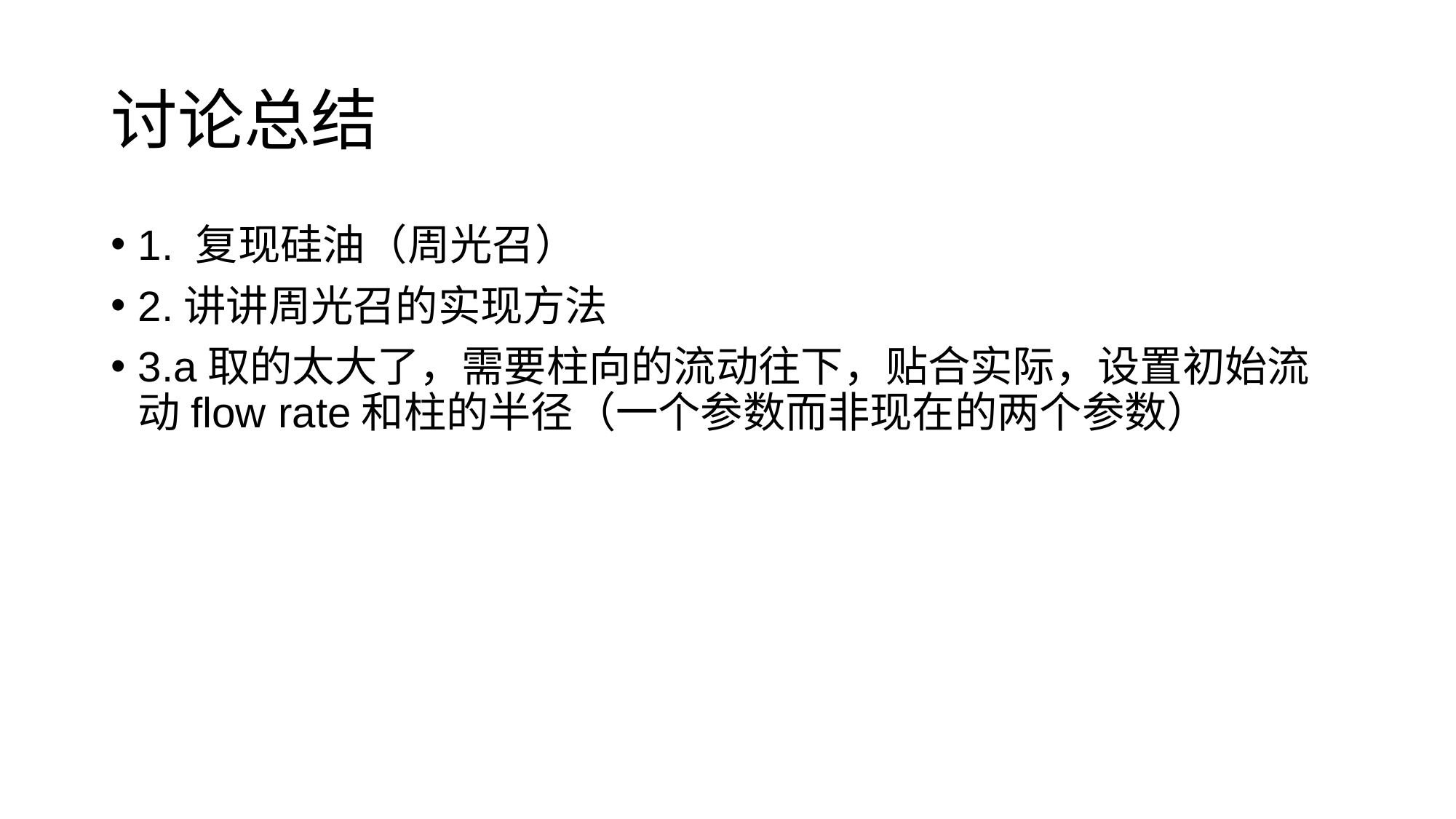

# 讨论总结
1. 复现硅油（周光召）
2.讲讲周光召的实现方法
3.a取的太大了，需要柱向的流动往下，贴合实际，设置初始流动flow rate和柱的半径（一个参数而非现在的两个参数）